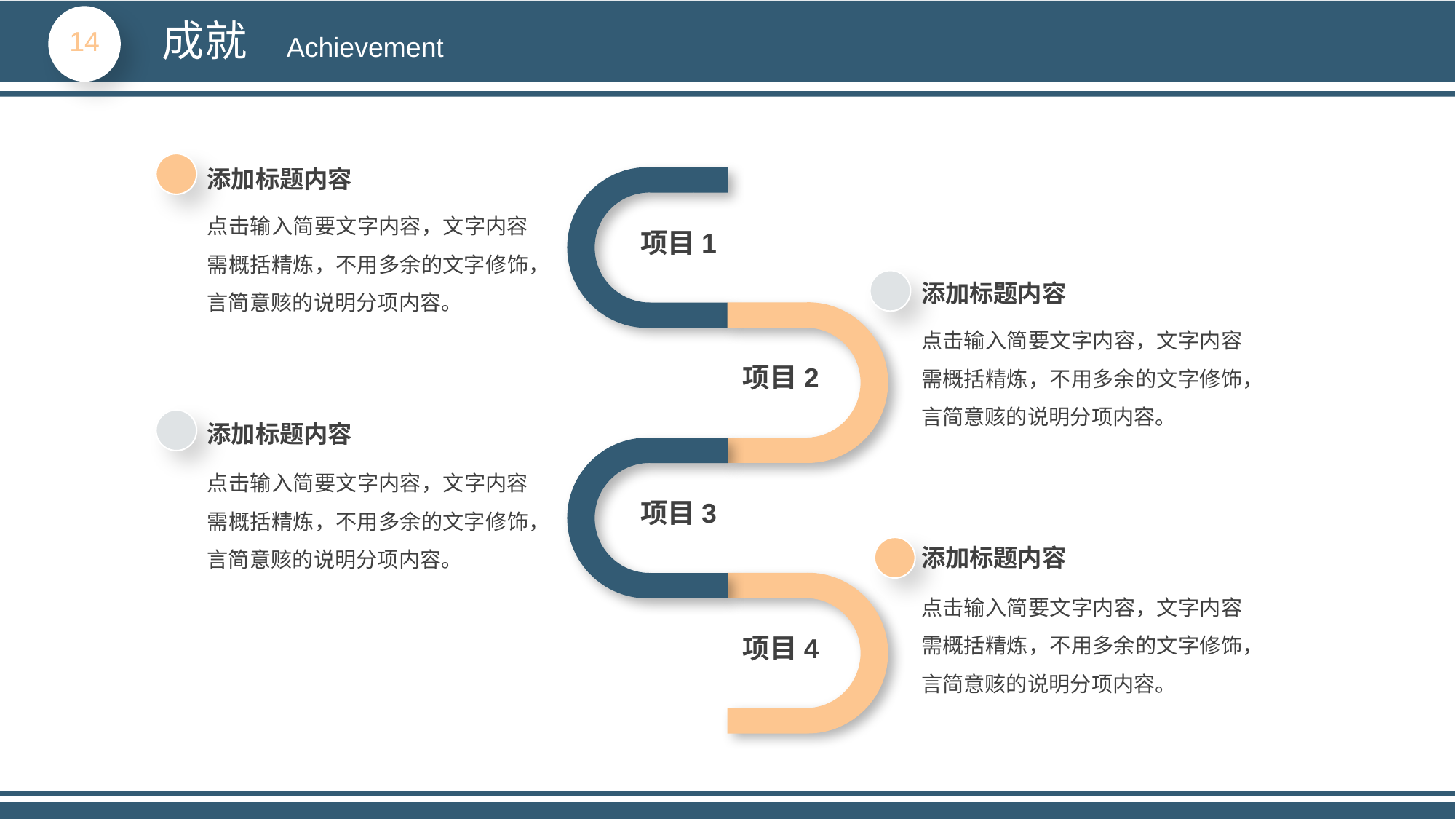

成就
Achievement

添加标题内容

点击输入简要文字内容，文字内容需概括精炼，不用多余的文字修饰，言简意赅的说明分项内容。
项目1

添加标题内容

点击输入简要文字内容，文字内容需概括精炼，不用多余的文字修饰，言简意赅的说明分项内容。
项目2

添加标题内容

点击输入简要文字内容，文字内容需概括精炼，不用多余的文字修饰，言简意赅的说明分项内容。
项目3

添加标题内容

点击输入简要文字内容，文字内容需概括精炼，不用多余的文字修饰，言简意赅的说明分项内容。
项目4